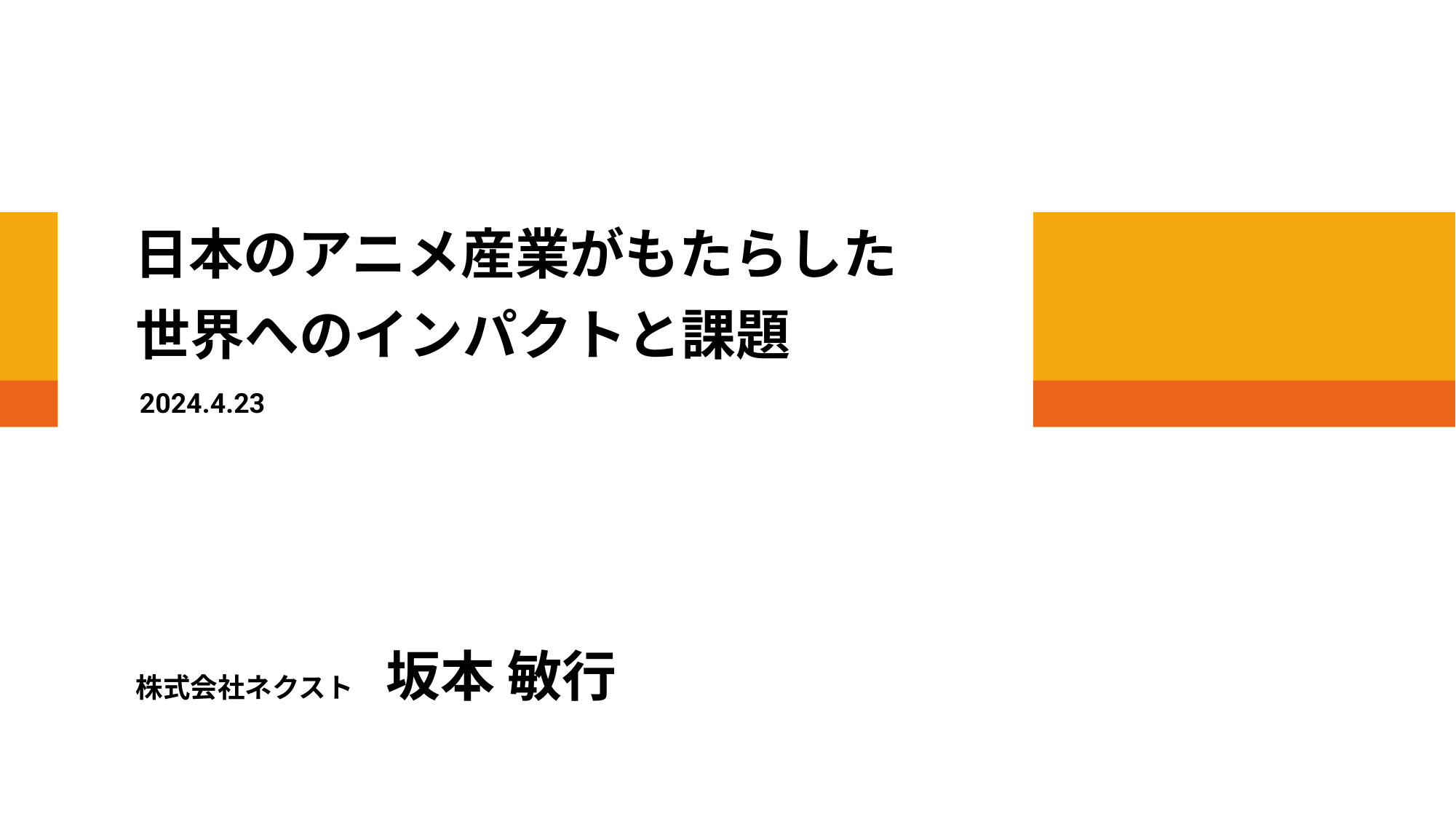

日本のアニメ産業がもたらした
世界へのインパクトと課題
2024.4.23

坂本 敏行
株式会社ネクスト